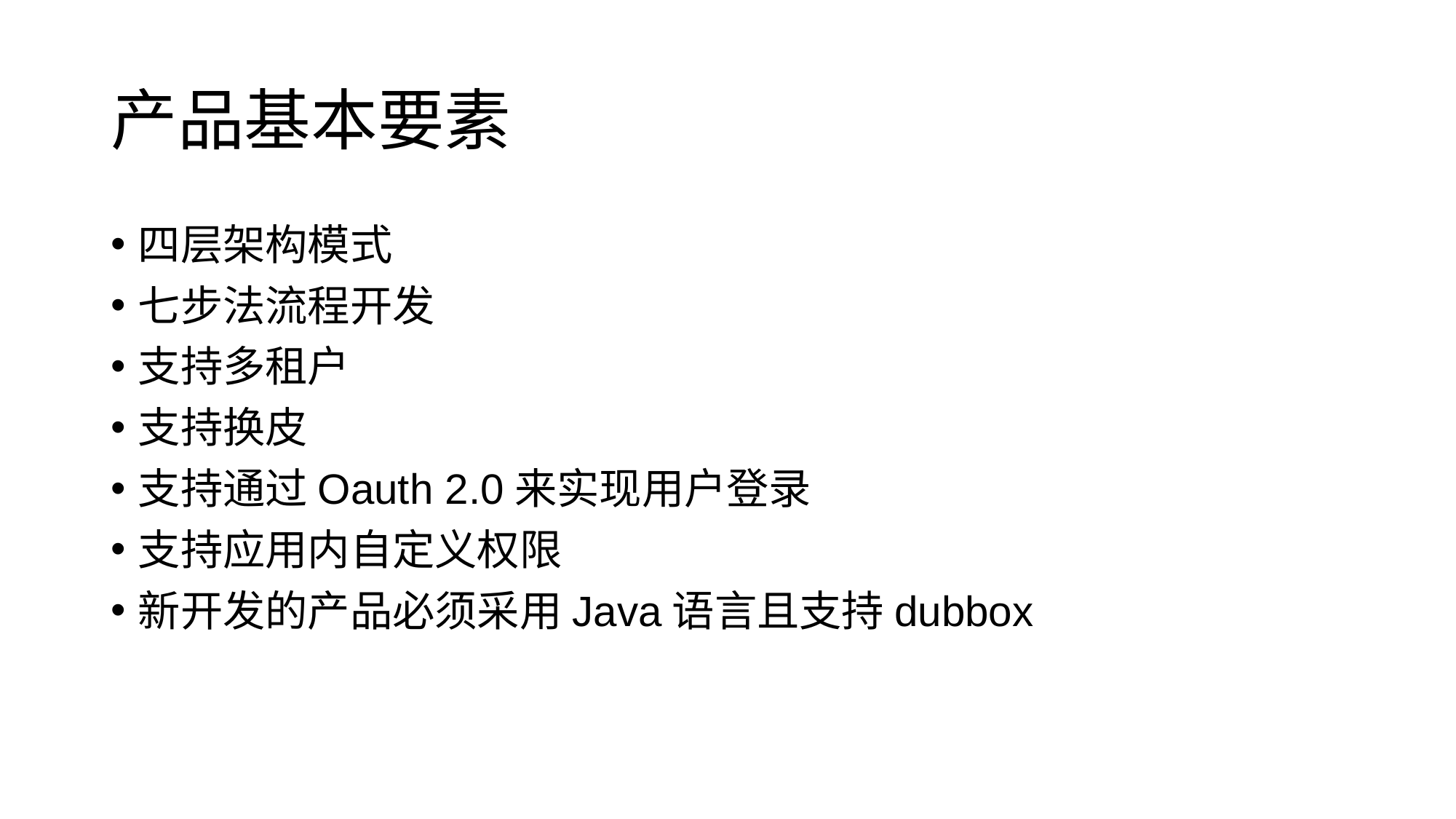

# 产品基本要素
四层架构模式
七步法流程开发
支持多租户
支持换皮
支持通过Oauth 2.0来实现用户登录
支持应用内自定义权限
新开发的产品必须采用Java语言且支持dubbox